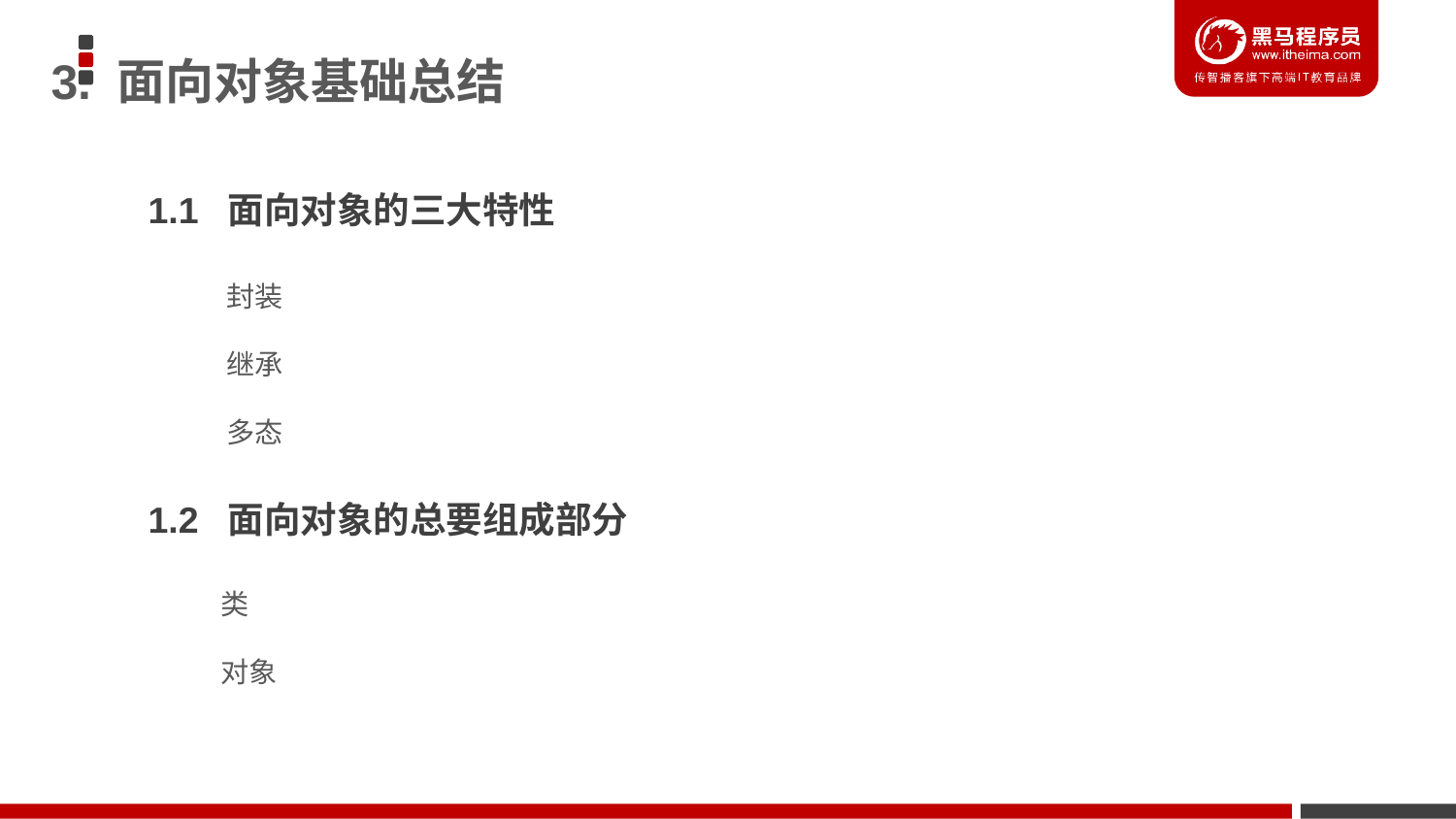

3. 面向对象基础总结
1.1  面向对象的三大特性
封装

继承

多态
1.2  面向对象的总要组成部分
类

对象